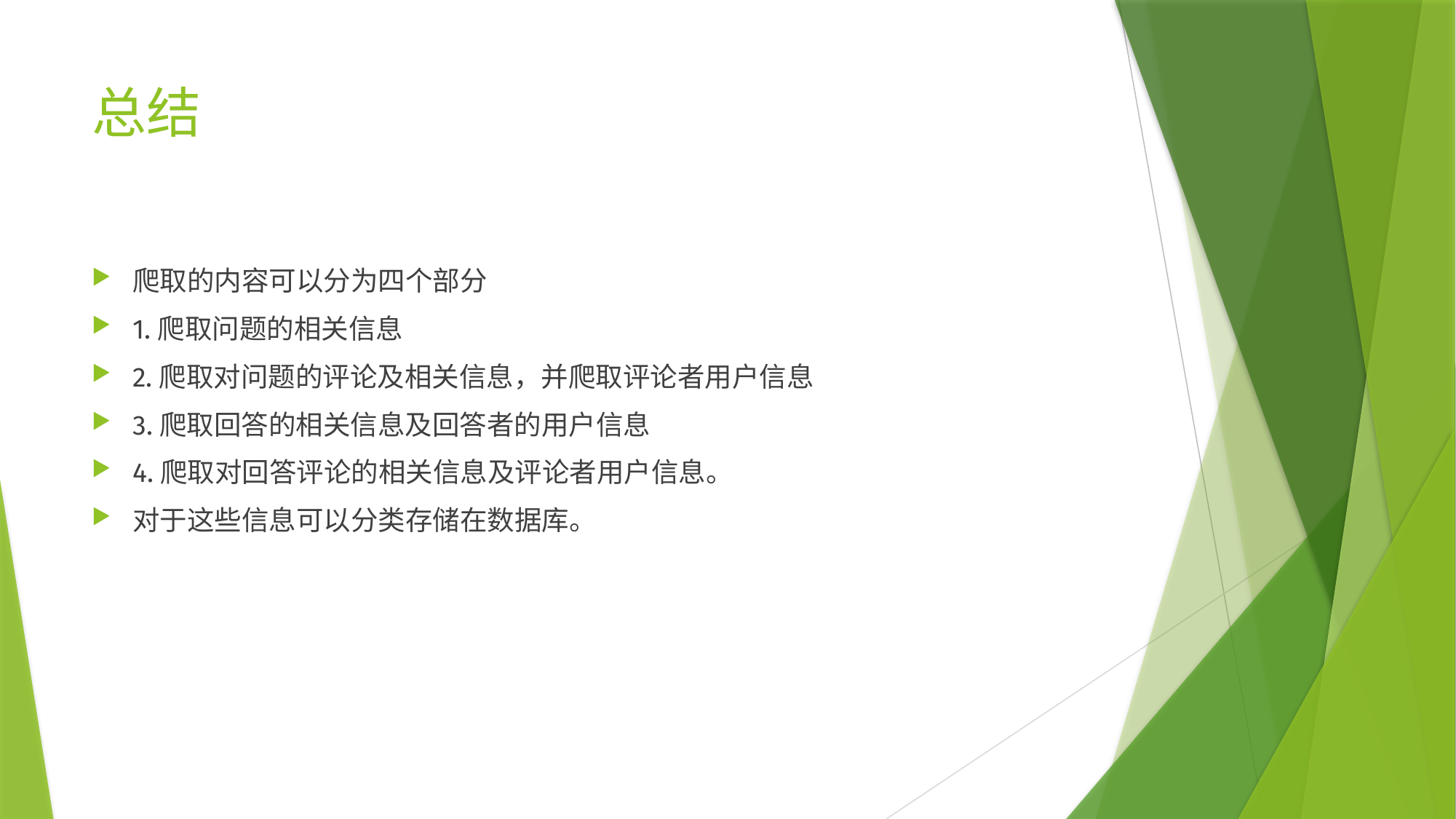

# 总结
爬取的内容可以分为四个部分
1.爬取问题的相关信息
2.爬取对问题的评论及相关信息，并爬取评论者用户信息
3.爬取回答的相关信息及回答者的用户信息
4.爬取对回答评论的相关信息及评论者用户信息。
对于这些信息可以分类存储在数据库。